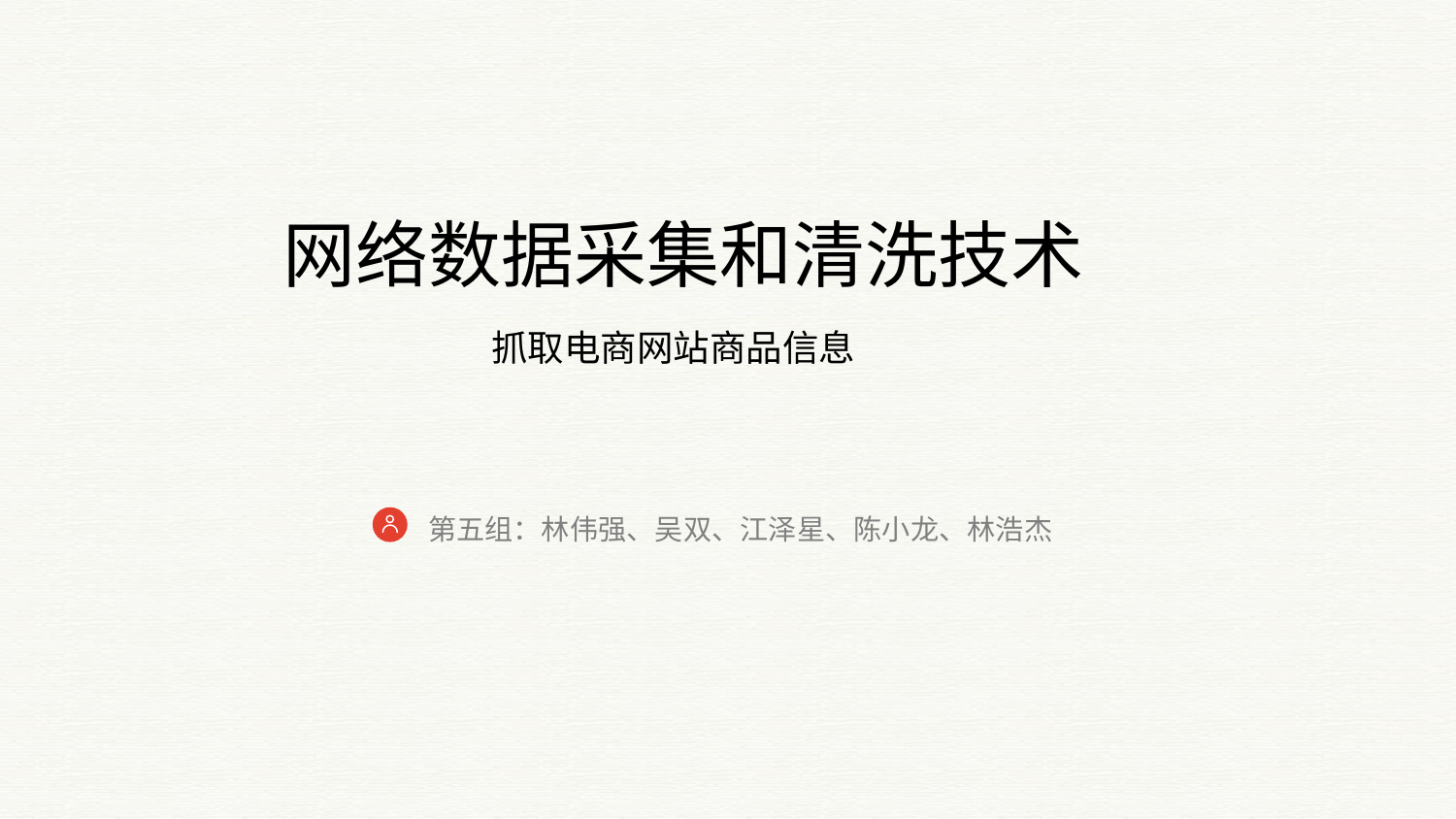

网络数据采集和清洗技术
抓取电商网站商品信息
第五组：林伟强、吴双、江泽星、陈小龙、林浩杰